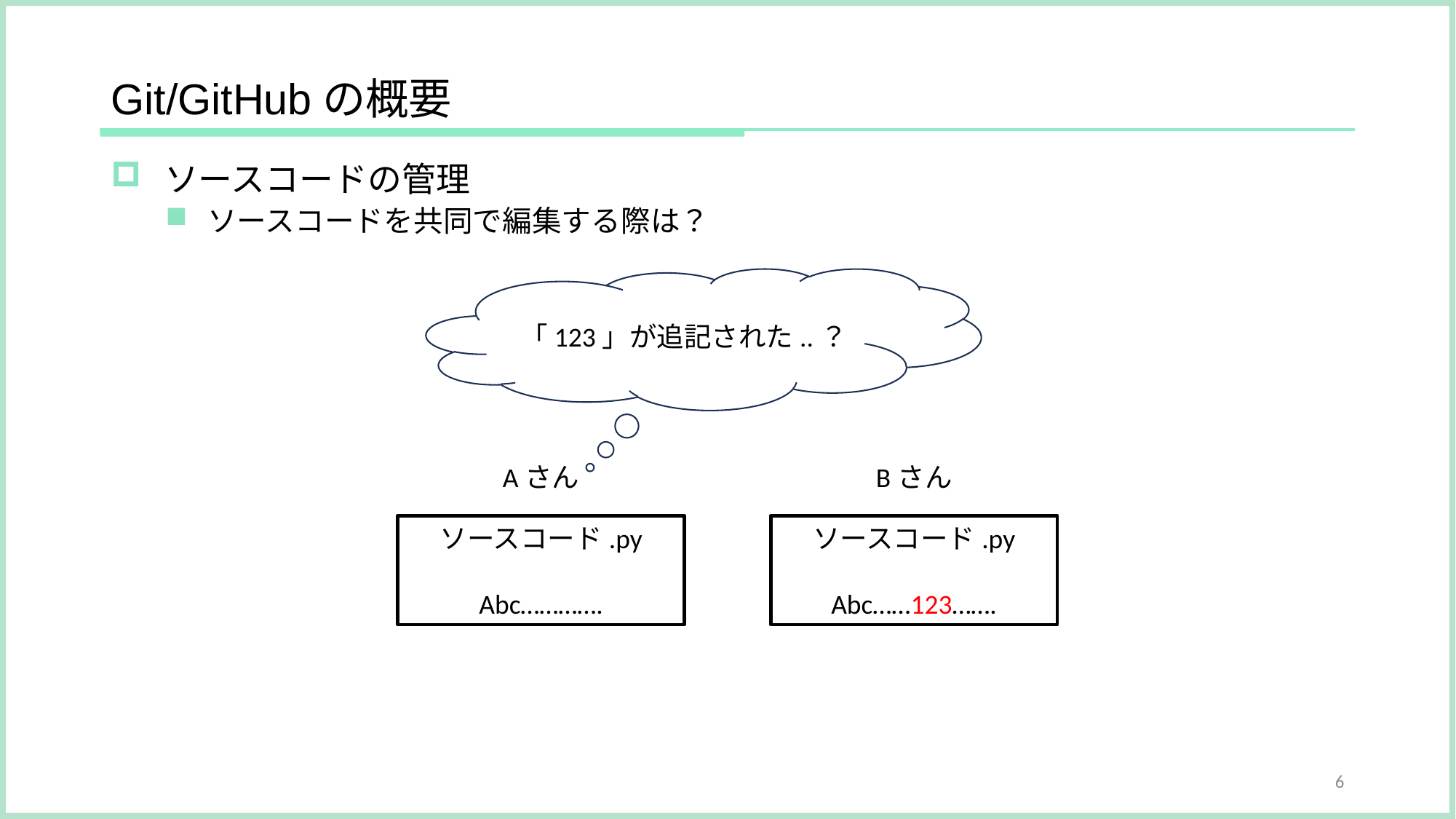

# Git/GitHubの概要
ソースコードの管理
ソースコードを共同で編集する際は？
「123」が追記された..？
Aさん
Bさん
ソースコード.py
Abc………….
ソースコード.py
Abc……123…….
6